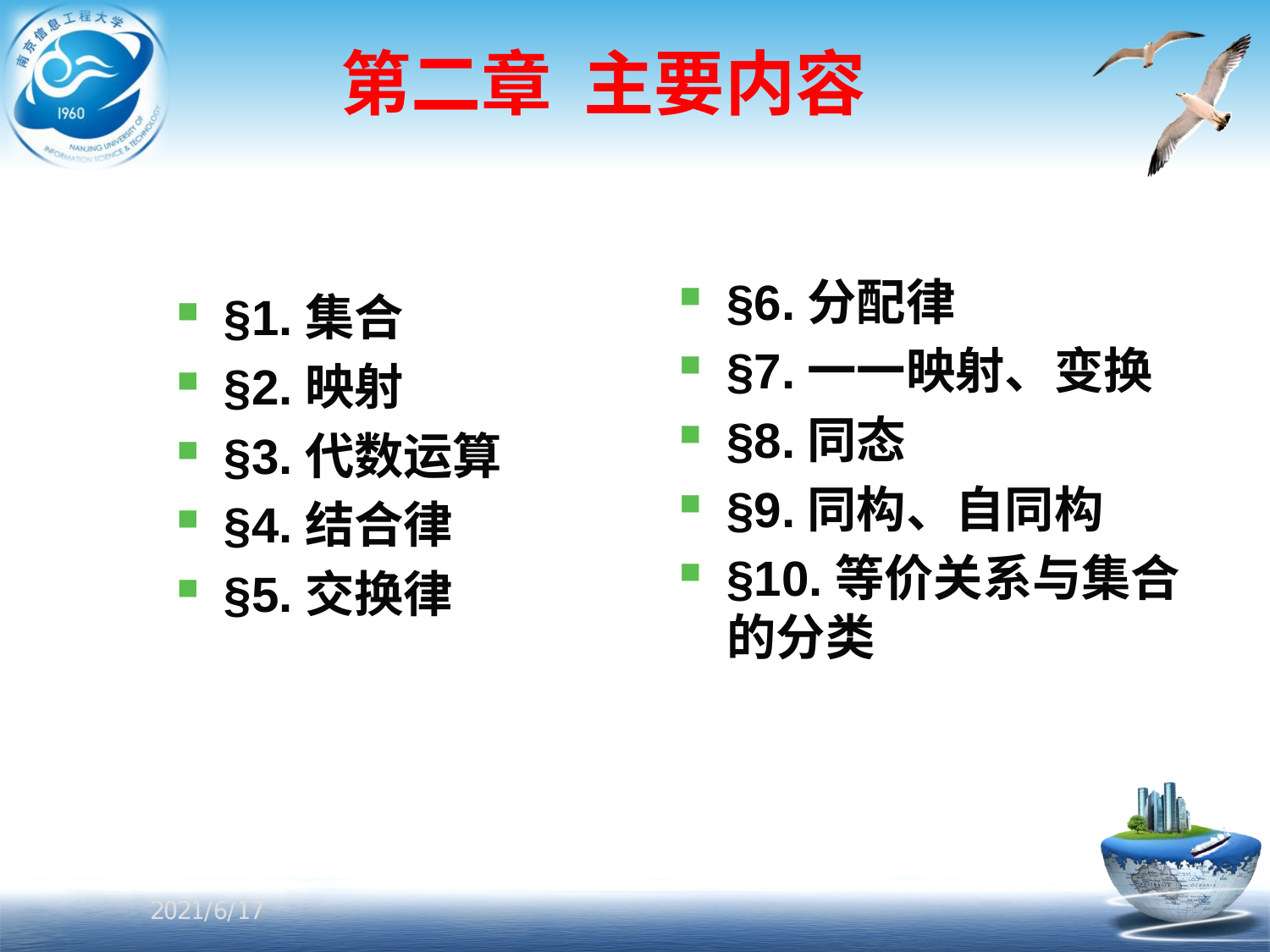

# 第二章  主要内容
§6.分配律
§7.一一映射、变换
§8.同态
§9.同构、自同构
§10.等价关系与集合的分类
§1.集合
§2.映射
§3.代数运算
§4.结合律
§5.交换律
2021/6/17